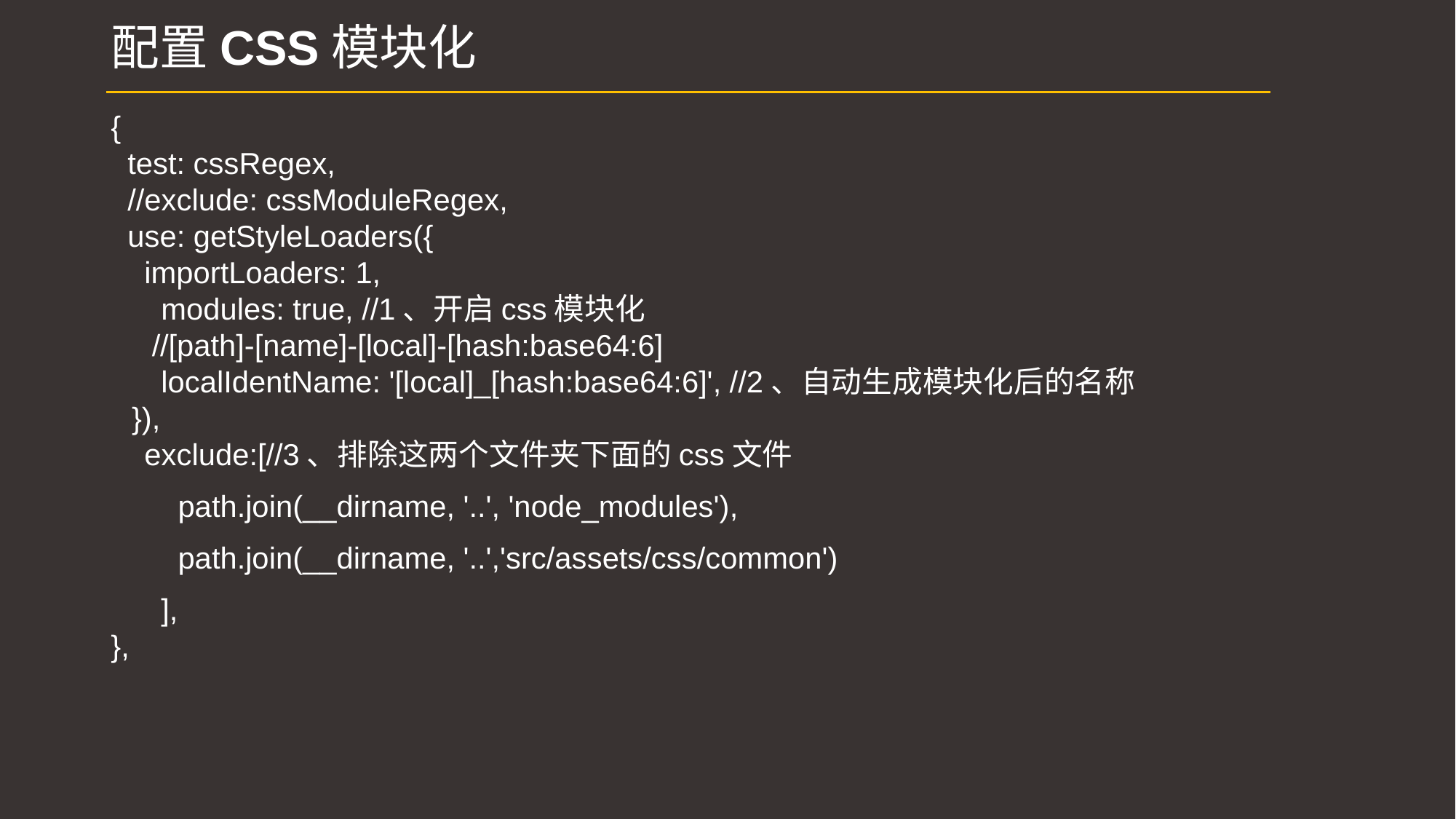

# 配置CSS模块化
{
  test: cssRegex,
  //exclude: cssModuleRegex,
  use: getStyleLoaders({
    importLoaders: 1,
      modules: true, //1、开启css模块化
     //[path]-[name]-[local]-[hash:base64:6]
      localIdentName: '[local]_[hash:base64:6]', //2、自动生成模块化后的名称
  }),
    exclude:[//3、排除这两个文件夹下面的css文件
        path.join(__dirname, '..', 'node_modules'),
        path.join(__dirname, '..','src/assets/css/common')
      ],
},